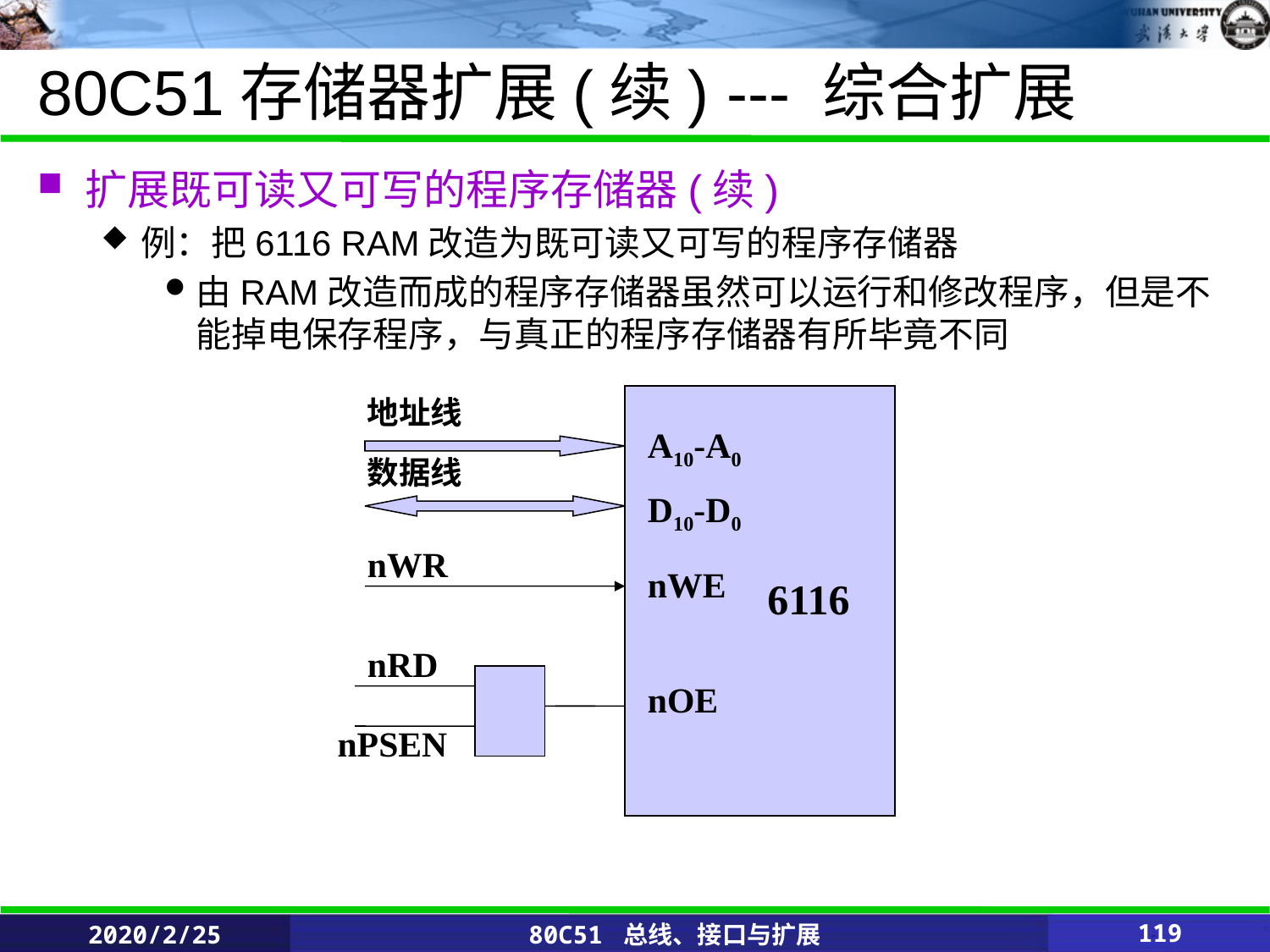

# 80C51存储器扩展(续) --- 综合扩展
扩展既可读又可写的程序存储器(续)
例：把6116 RAM改造为既可读又可写的程序存储器
由RAM改造而成的程序存储器虽然可以运行和修改程序，但是不能掉电保存程序，与真正的程序存储器有所毕竟不同
地址线

A10-A0

数据线
D10-D0

nWR
nWE
6116

nRD

nOE

nPSEN

2020/2/25
80C51 总线、接口与扩展
119